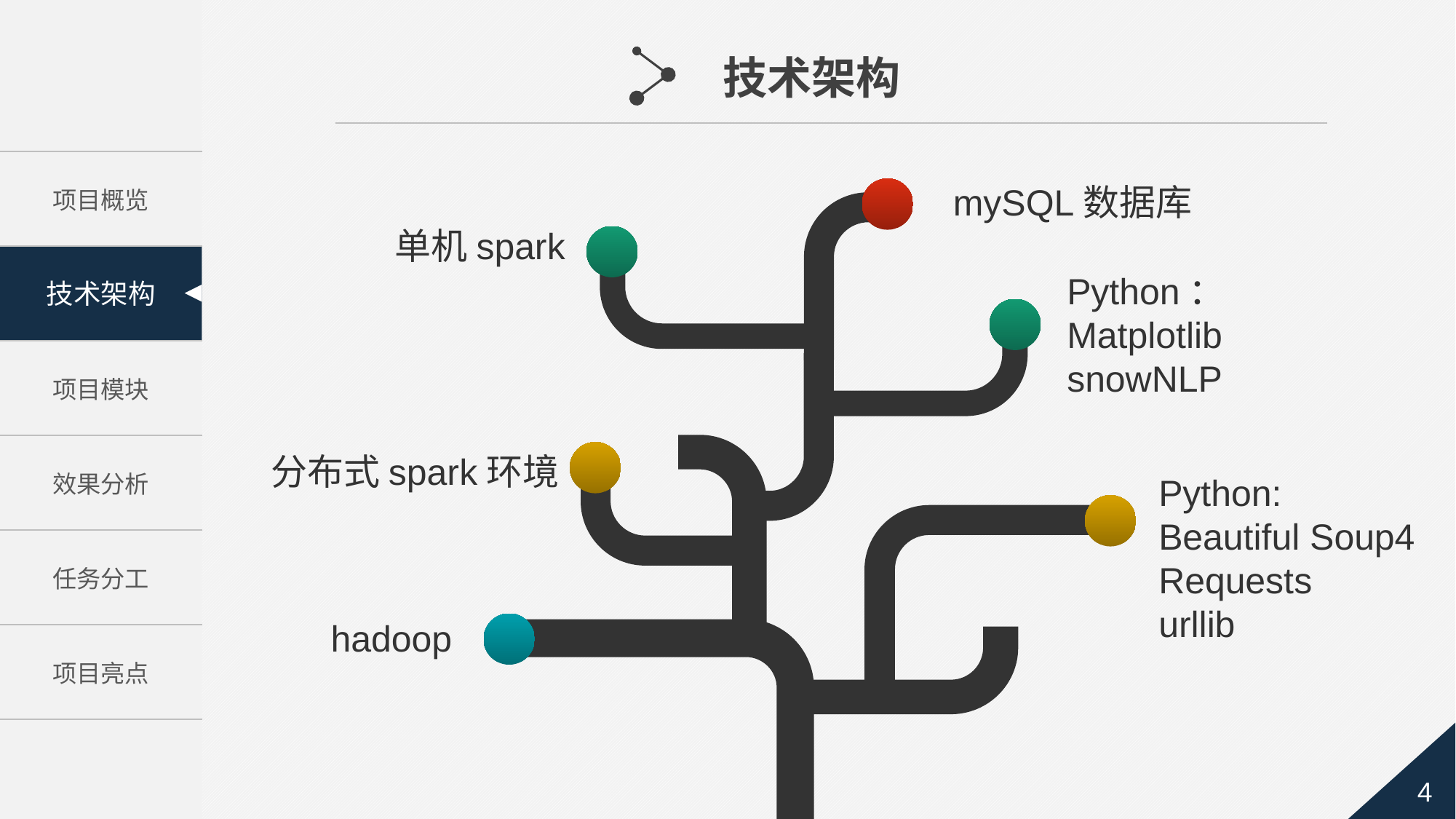

技术架构
mySQL数据库

单机spark

Python：
Matplotlib
snowNLP

分布式spark环境

Python:
Beautiful Soup4
Requests
urllib

hadoop